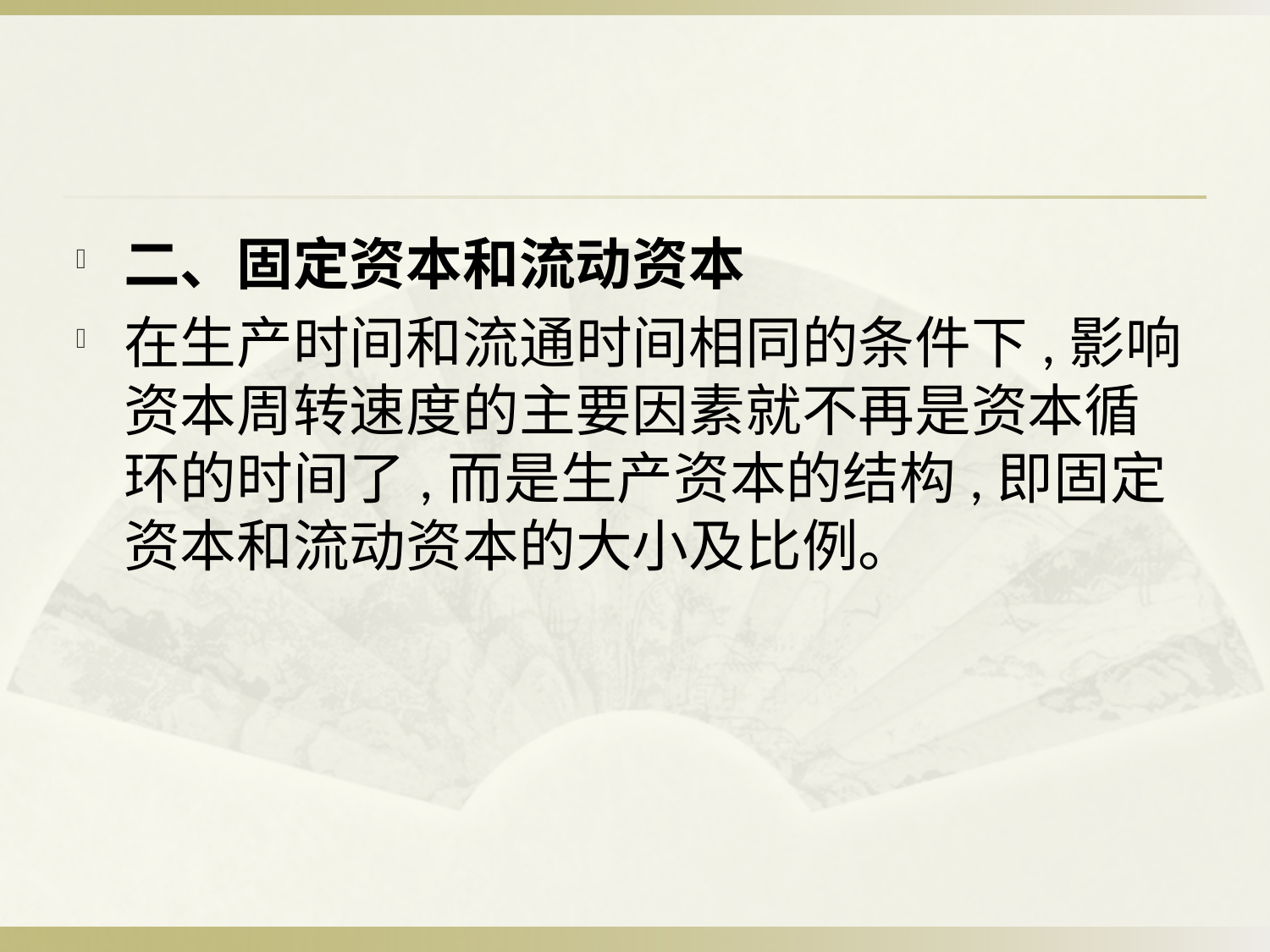

#
二、固定资本和流动资本
在生产时间和流通时间相同的条件下,影响资本周转速度的主要因素就不再是资本循环的时间了,而是生产资本的结构,即固定资本和流动资本的大小及比例。